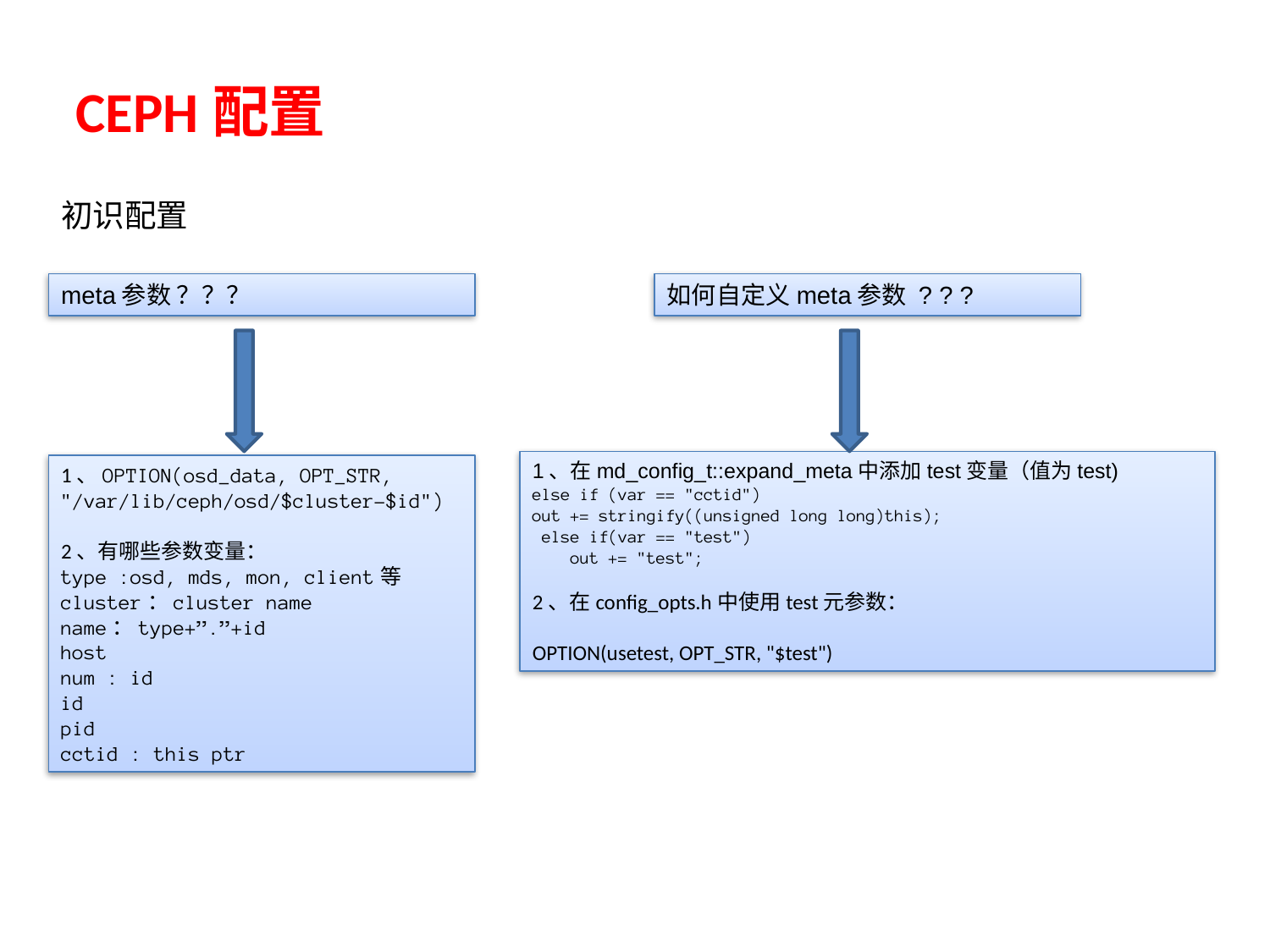

CEPH配置
初识配置
meta参数 ？？？
如何自定义meta参数 ? ? ?

1、在md_config_t::expand_meta中添加test变量（值为test)
else if (var == "cctid")
out += stringify((unsigned long long)this);
 else if(var == "test")
    out += "test";

2、在config_opts.h中使用test元参数：

OPTION(usetest, OPT_STR, "$test")
1、OPTION(osd_data, OPT_STR, "/var/lib/ceph/osd/$cluster-$id")

2、有哪些参数变量：
type :osd, mds, mon, client等
cluster：cluster name
name：type+”.”+id
host
num : id
id
pid
cctid : this ptr